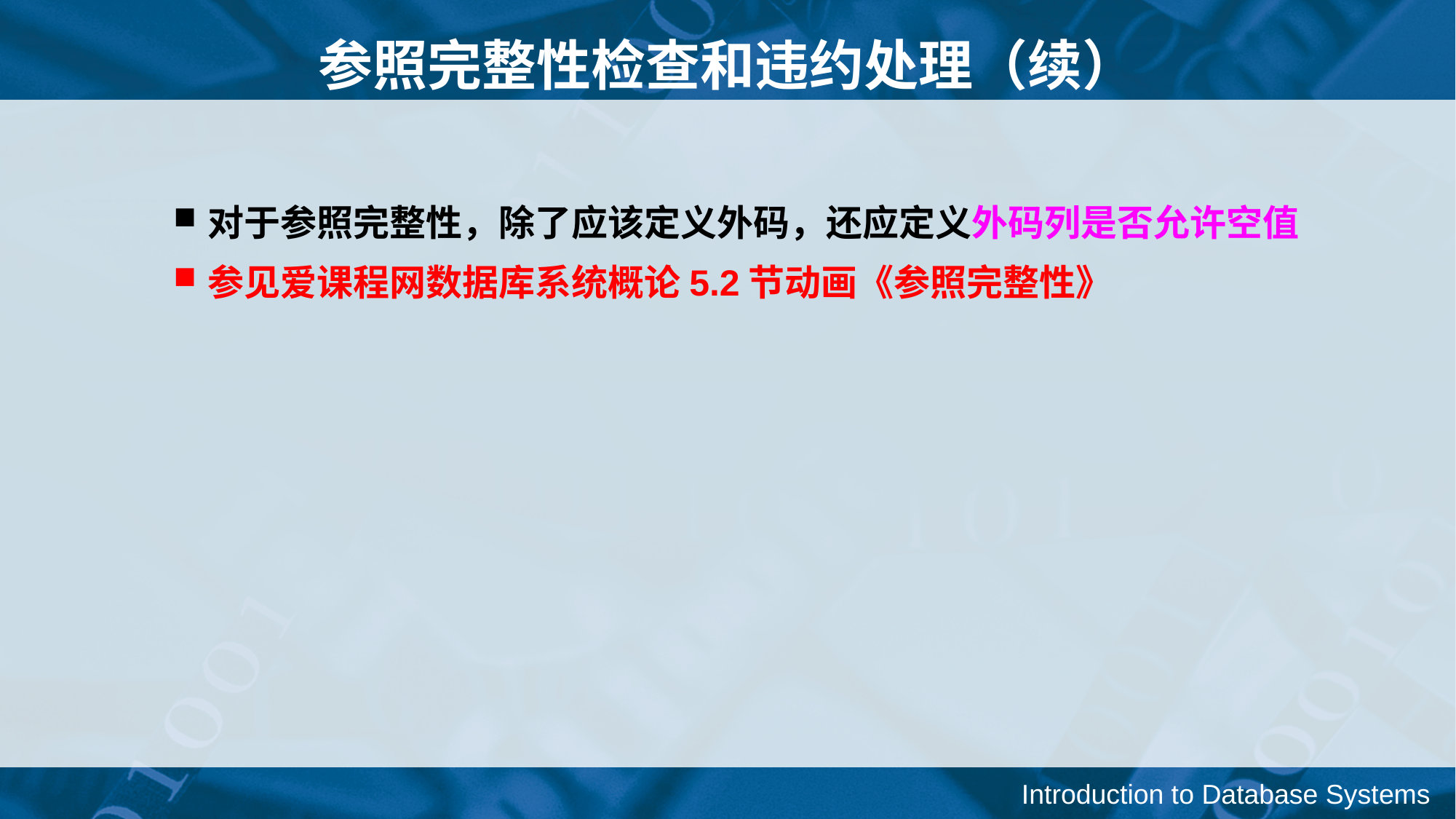

参照完整性检查和违约处理（续）
对于参照完整性，除了应该定义外码，还应定义外码列是否允许空值
参见爱课程网数据库系统概论5.2节动画《参照完整性》